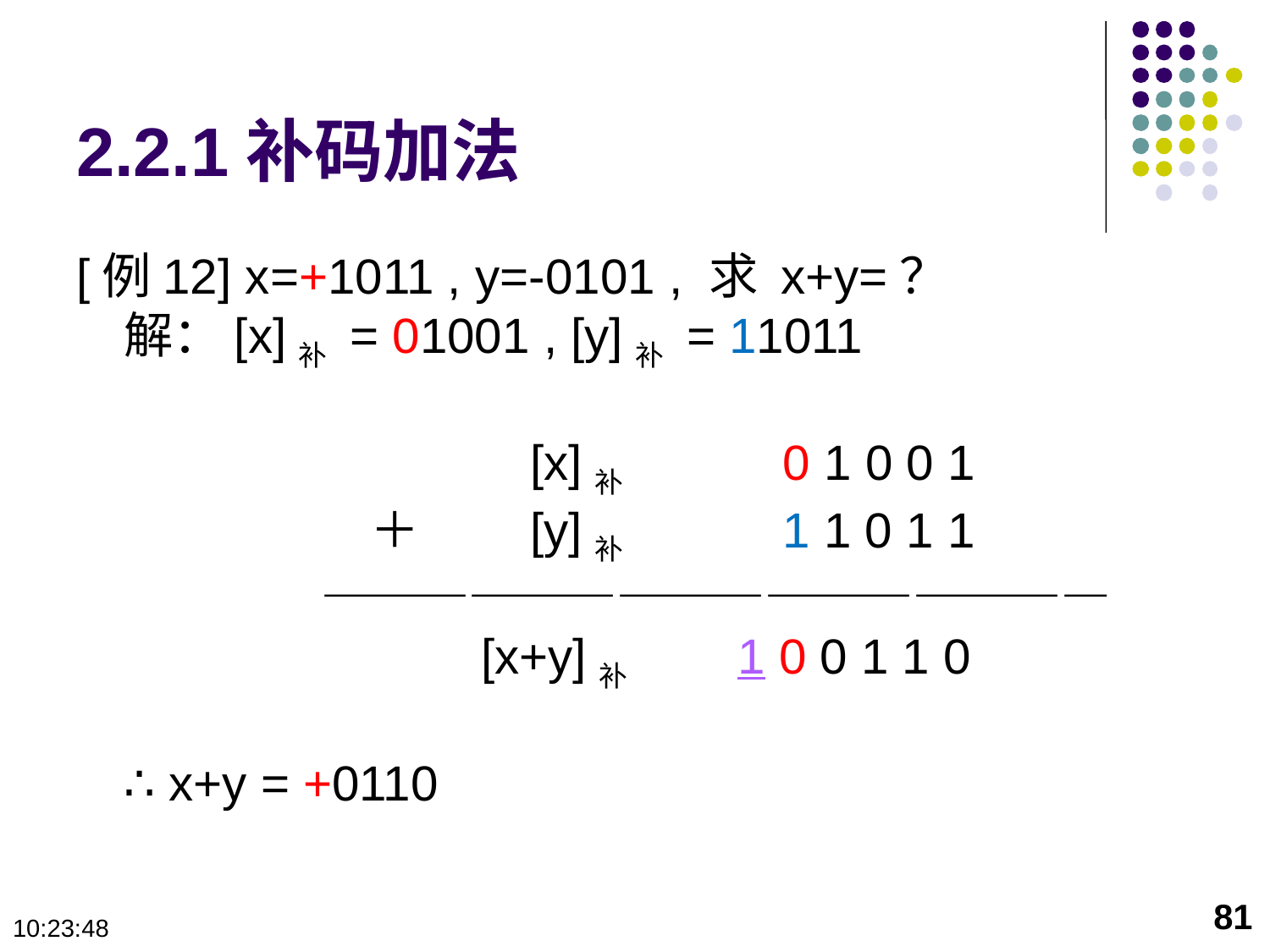

# 2.2.1补码加法
[例12] x=+1011 , y=-0101 , 求 x+y=？
解：[x]补 = 01001 , [y]补 = 11011
　　　　　　　　[x]补　　　0 1 0 0 1
　　　　　＋　　[y]补　　　1 1 0 1 1
　　　　————————————————
　　　　　　　[x+y]补　　1 0 0 1 1 0
∴ x+y = +0110
81
10:23:48